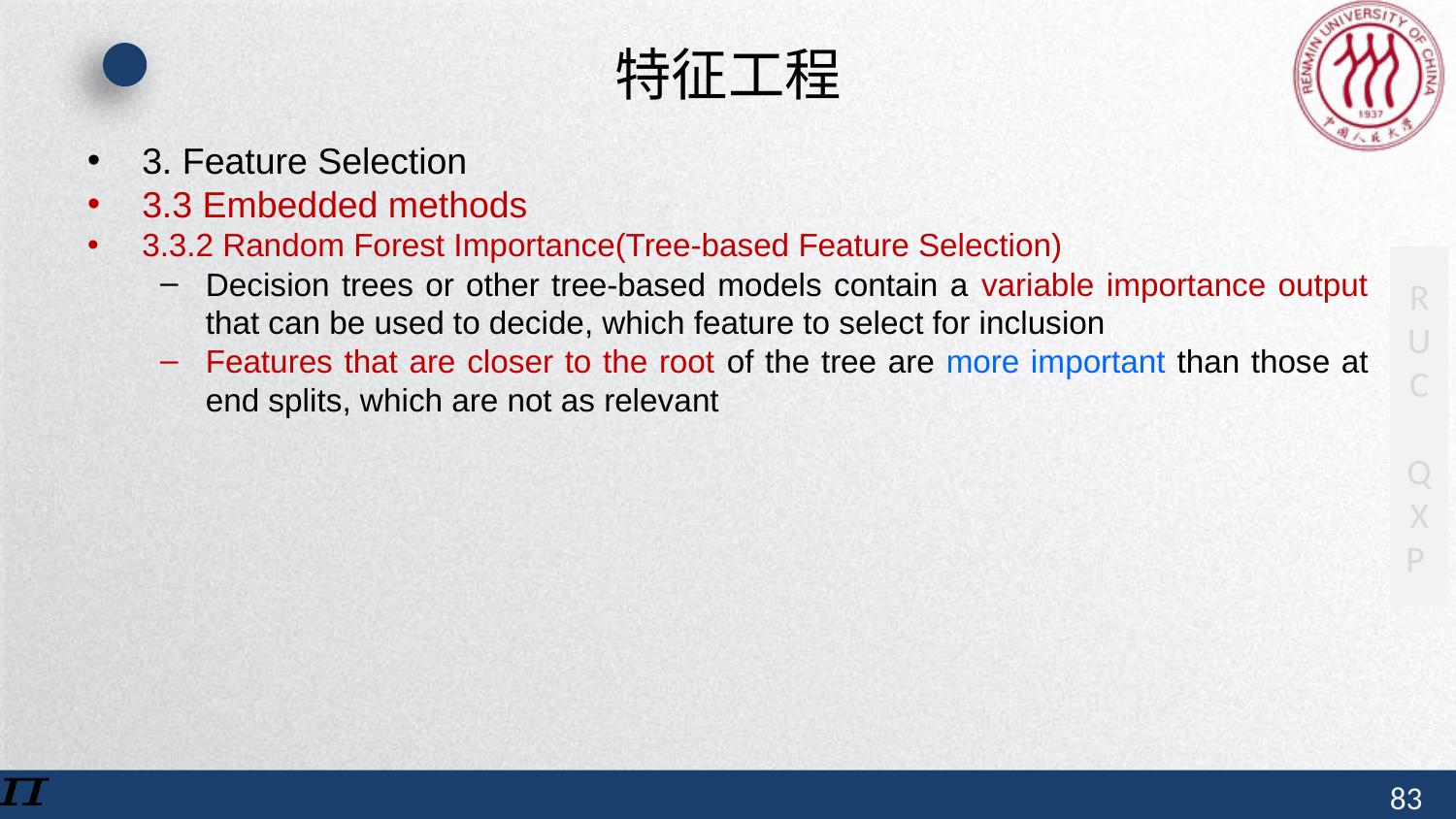

# 特征工程
3. Feature Selection
3.3 Embedded methods
3.3.2 Random Forest Importance(Tree-based Feature Selection)
Decision trees or other tree-based models contain a variable importance output that can be used to decide, which feature to select for inclusion
Features that are closer to the root of the tree are more important than those at end splits, which are not as relevant